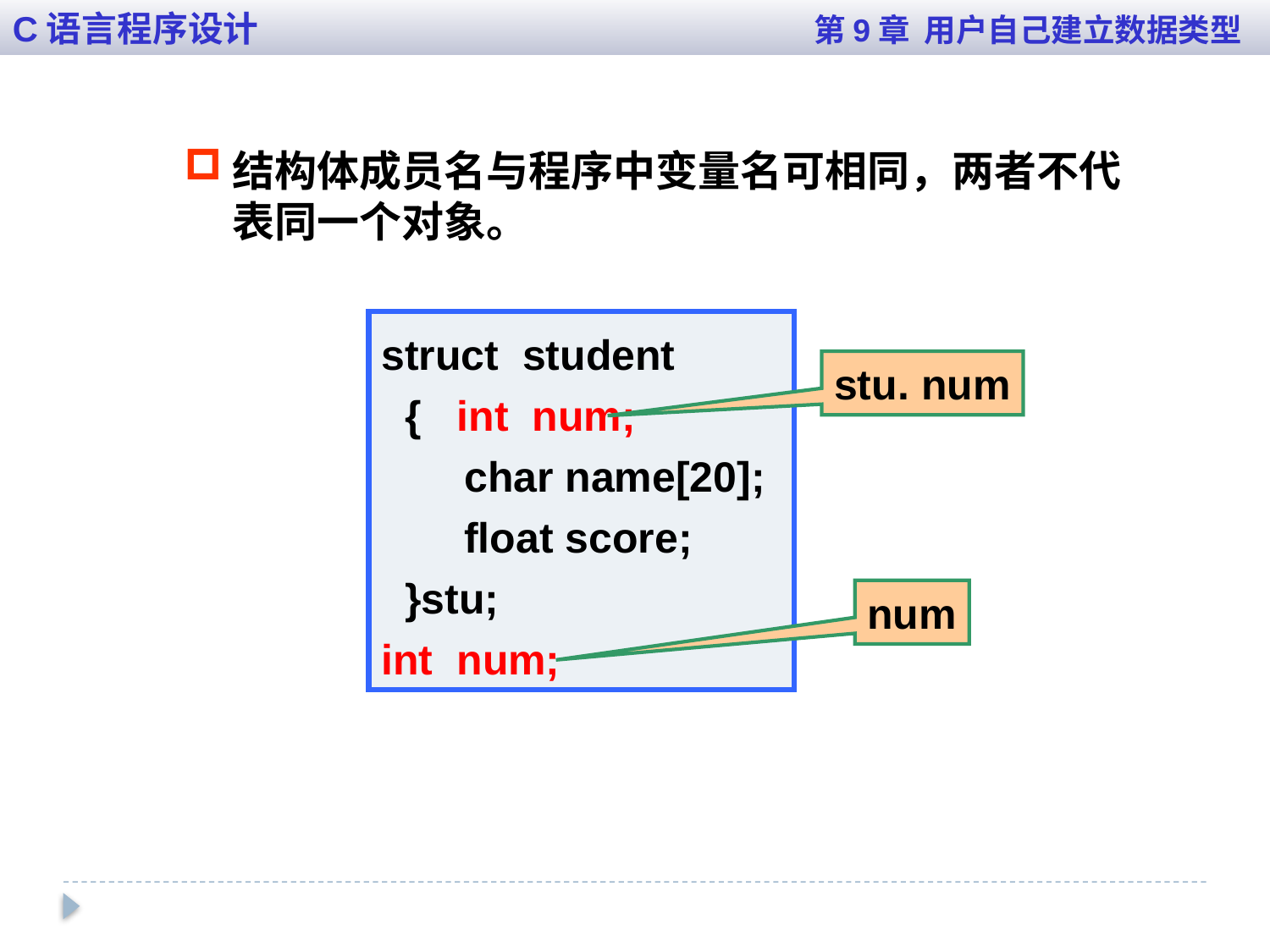

C语言程序设计                                                                     第9章  用户自己建立数据类型
结构体成员名与程序中变量名可相同，两者不代表同一个对象。
struct  student
  {   int  num;
       char name[20];
       float score;
  }stu;
int  num;
stu. num
num